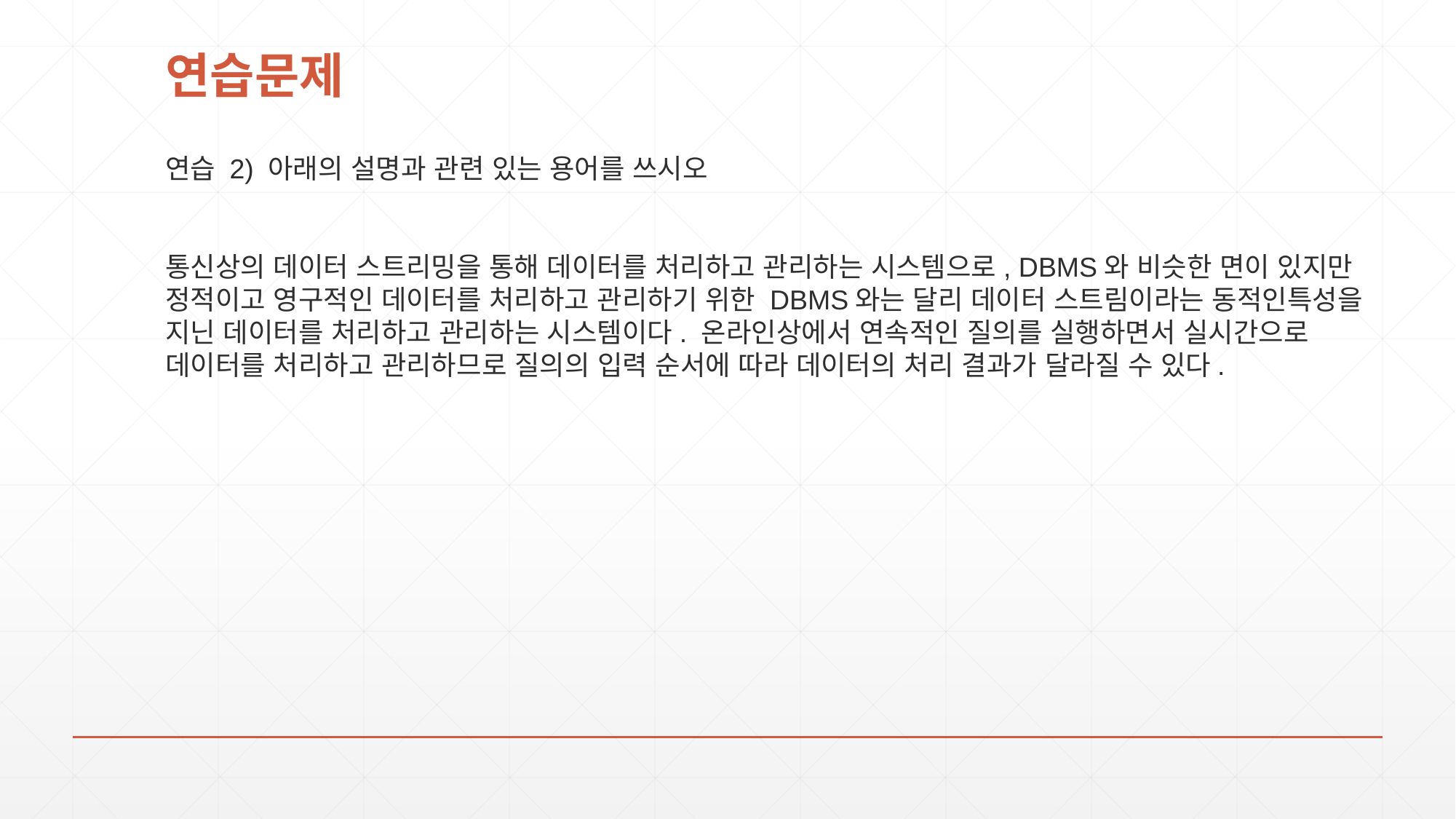

# 연습문제
연습 2) 아래의 설명과 관련 있는 용어를 쓰시오

통신상의 데이터 스트리밍을 통해 데이터를 처리하고 관리하는 시스템으로, DBMS와 비슷한 면이 있지만 정적이고 영구적인 데이터를 처리하고 관리하기 위한 DBMS와는 달리 데이터 스트림이라는 동적인특성을 지닌 데이터를 처리하고 관리하는 시스템이다. 온라인상에서 연속적인 질의를 실행하면서 실시간으로 데이터를 처리하고 관리하므로 질의의 입력 순서에 따라 데이터의 처리 결과가 달라질 수 있다.